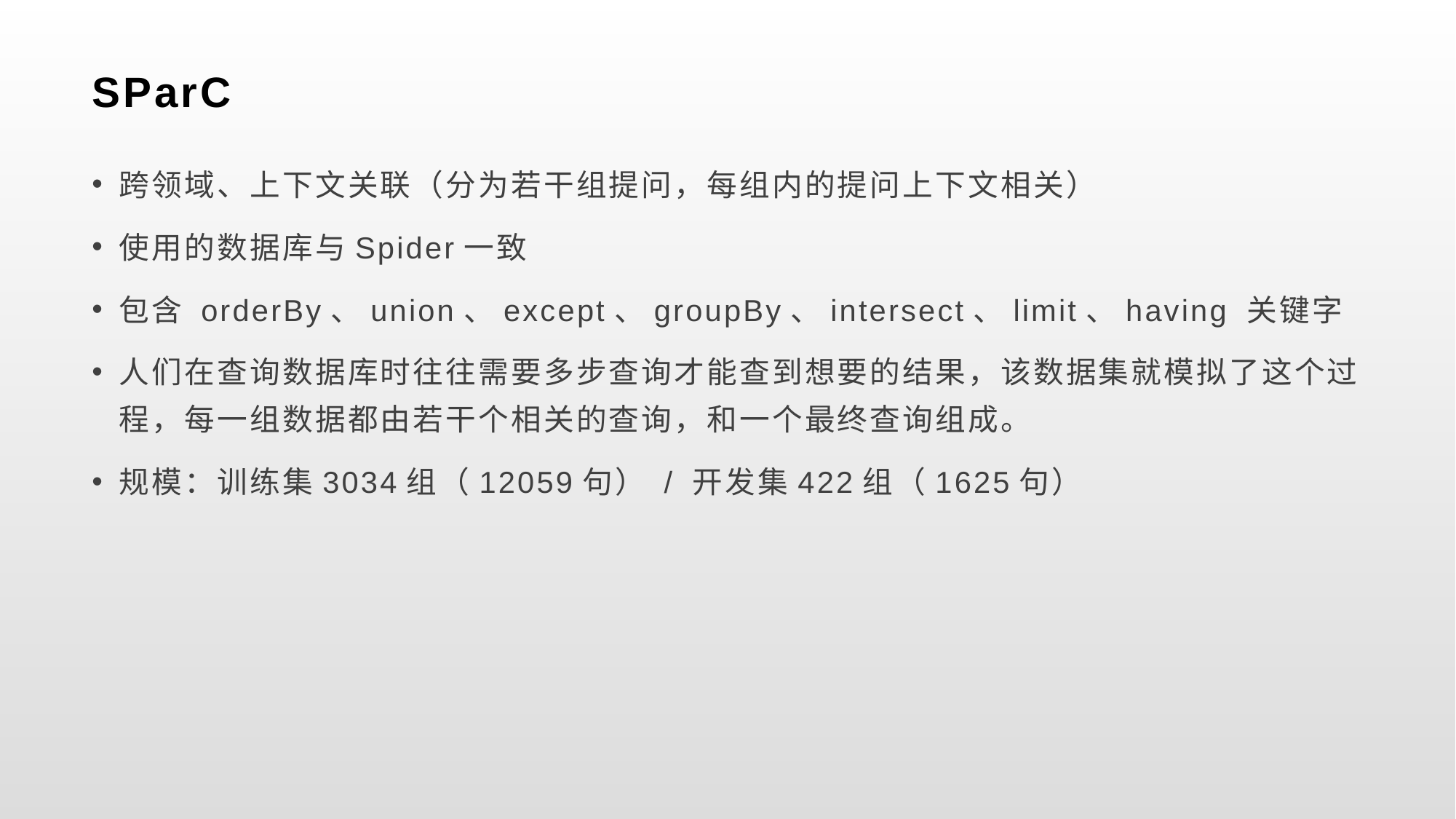

# SParC
跨领域、上下文关联（分为若干组提问，每组内的提问上下文相关）
使用的数据库与Spider一致
包含 orderBy、union、except、groupBy、intersect、limit、having 关键字
人们在查询数据库时往往需要多步查询才能查到想要的结果，该数据集就模拟了这个过程，每一组数据都由若干个相关的查询，和一个最终查询组成。
规模：训练集3034组（12059句） / 开发集422组（1625句）